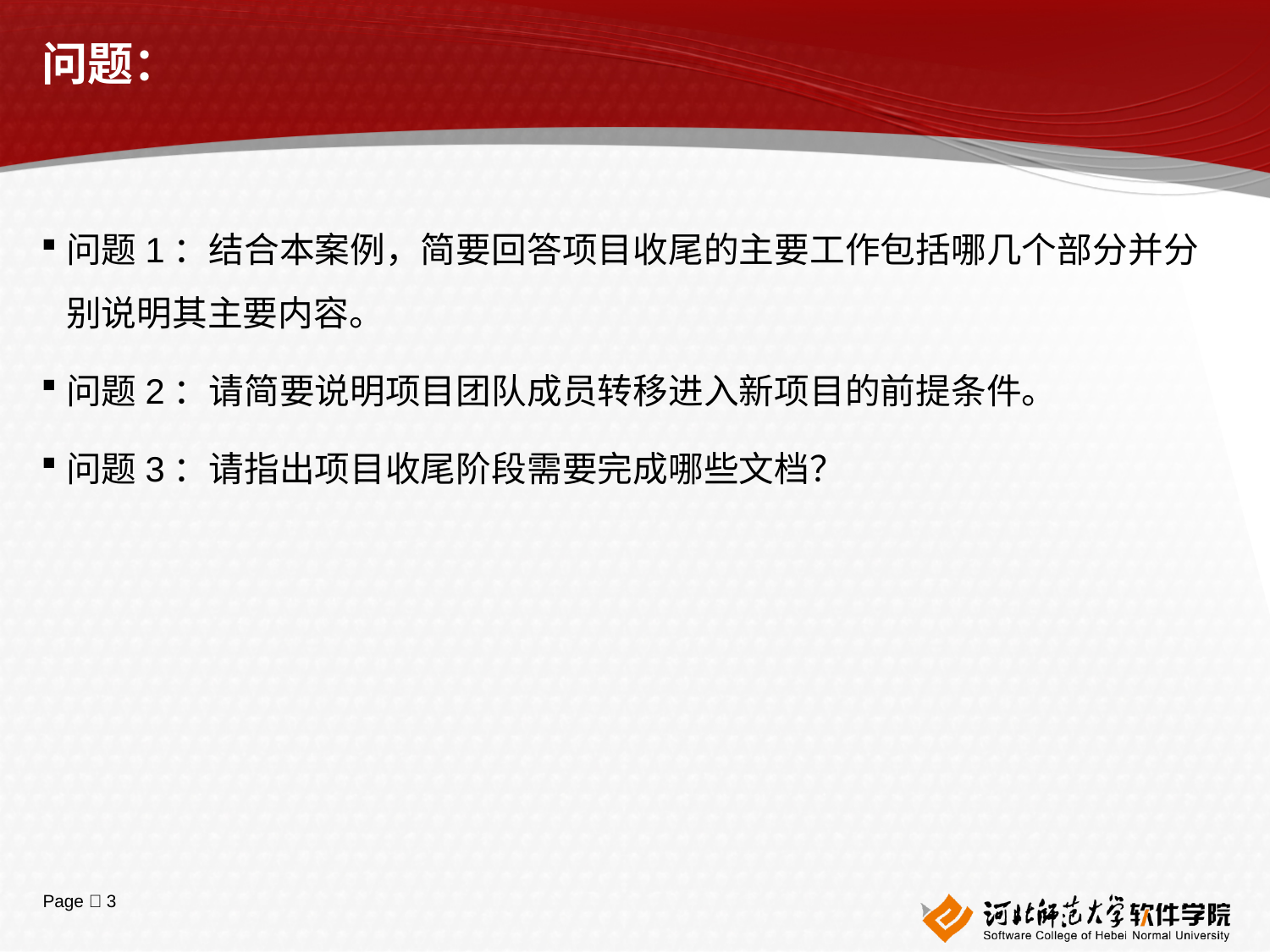

# 问题：
问题1：结合本案例，简要回答项目收尾的主要工作包括哪几个部分并分别说明其主要内容。
问题2：请简要说明项目团队成员转移进入新项目的前提条件。
问题3：请指出项目收尾阶段需要完成哪些文档？